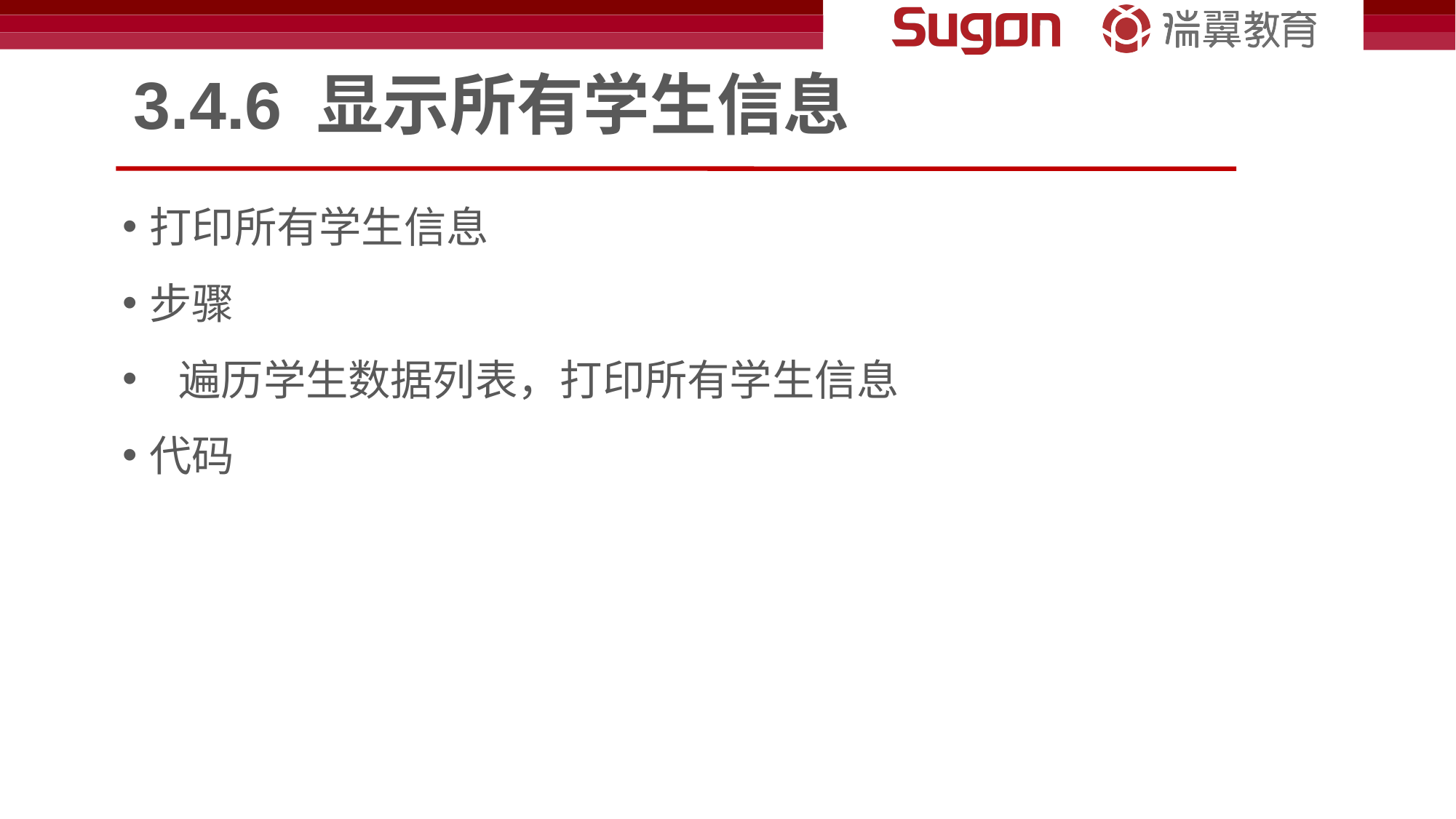

# 3.4.6 显示所有学生信息
打印所有学生信息
步骤
  遍历学生数据列表，打印所有学生信息
代码